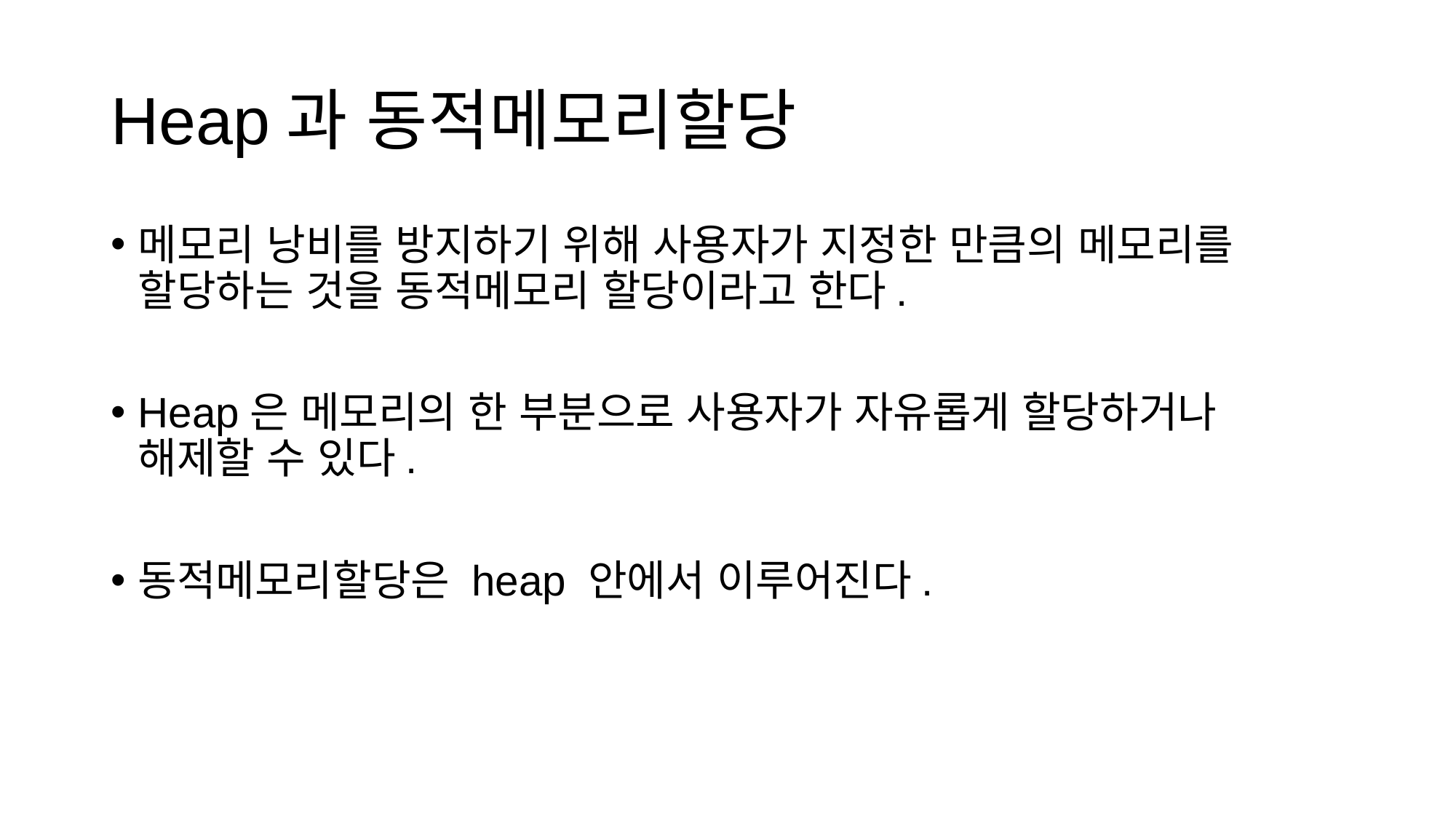

# Heap과 동적메모리할당
메모리 낭비를 방지하기 위해 사용자가 지정한 만큼의 메모리를 할당하는 것을 동적메모리 할당이라고 한다.

Heap은 메모리의 한 부분으로 사용자가 자유롭게 할당하거나 해제할 수 있다.

동적메모리할당은 heap 안에서 이루어진다.